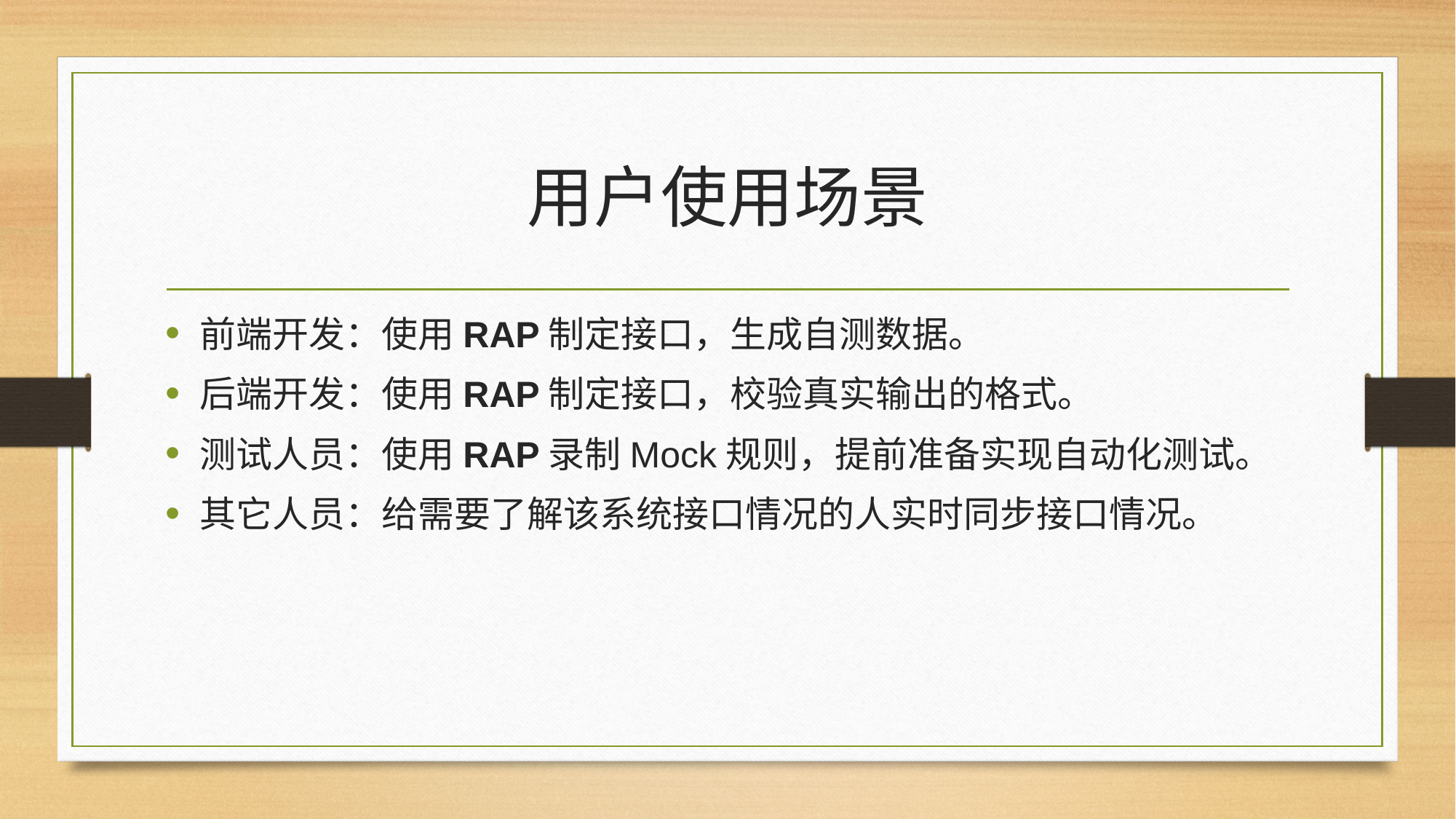

# 用户使用场景
前端开发：使用RAP制定接口，生成自测数据。
后端开发：使用RAP制定接口，校验真实输出的格式。
测试人员：使用RAP录制Mock规则，提前准备实现自动化测试。
其它人员：给需要了解该系统接口情况的人实时同步接口情况。